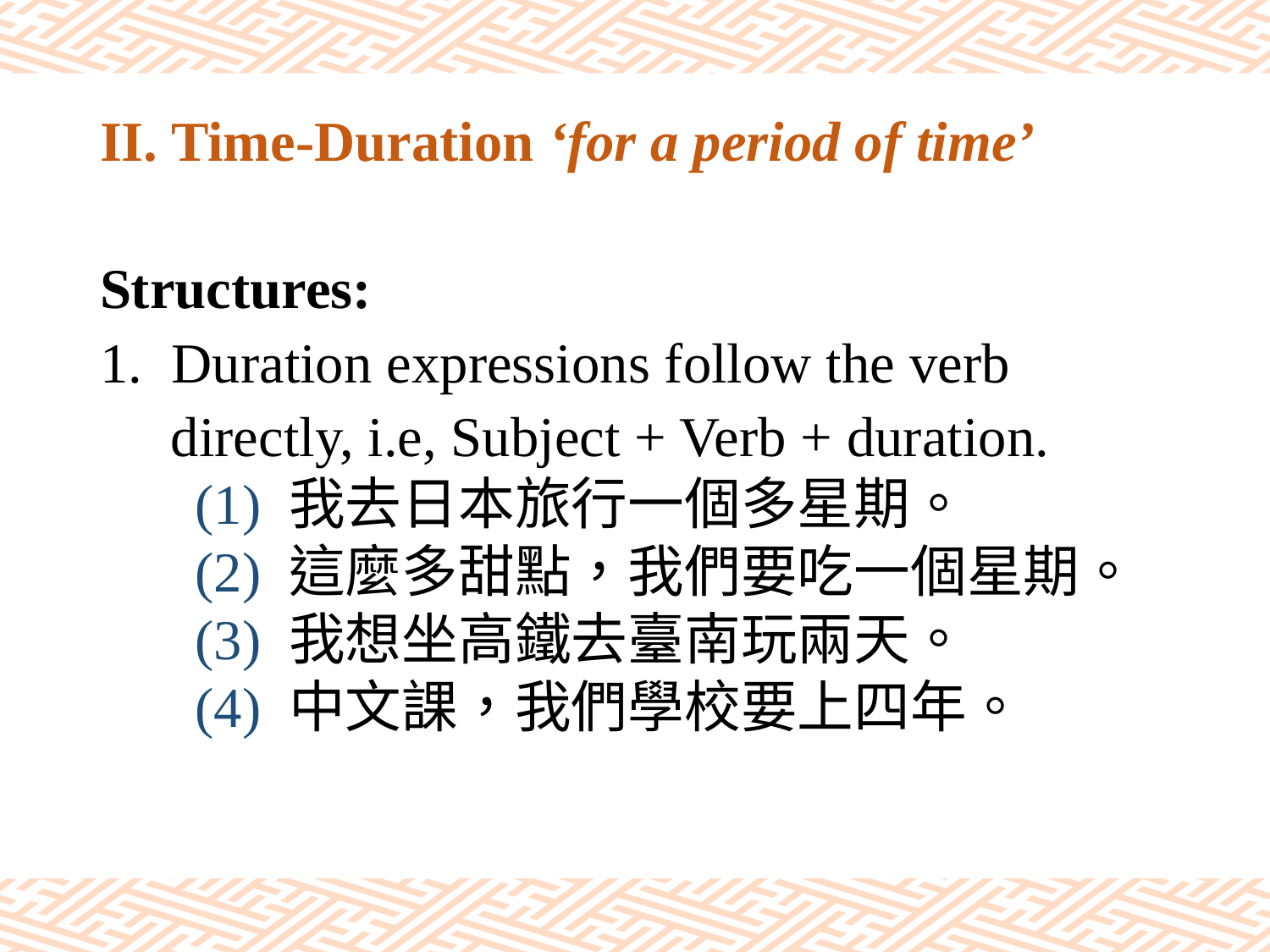

# II. Time-Duration ‘for a period of time’
Structures:
Duration expressions follow the verb
     directly, i.e, Subject + Verb + duration.
(1) 我去日本旅行一個多星期。
(2) 這麼多甜點，我們要吃一個星期。
(3) 我想坐高鐵去臺南玩兩天。
(4) 中文課，我們學校要上四年。